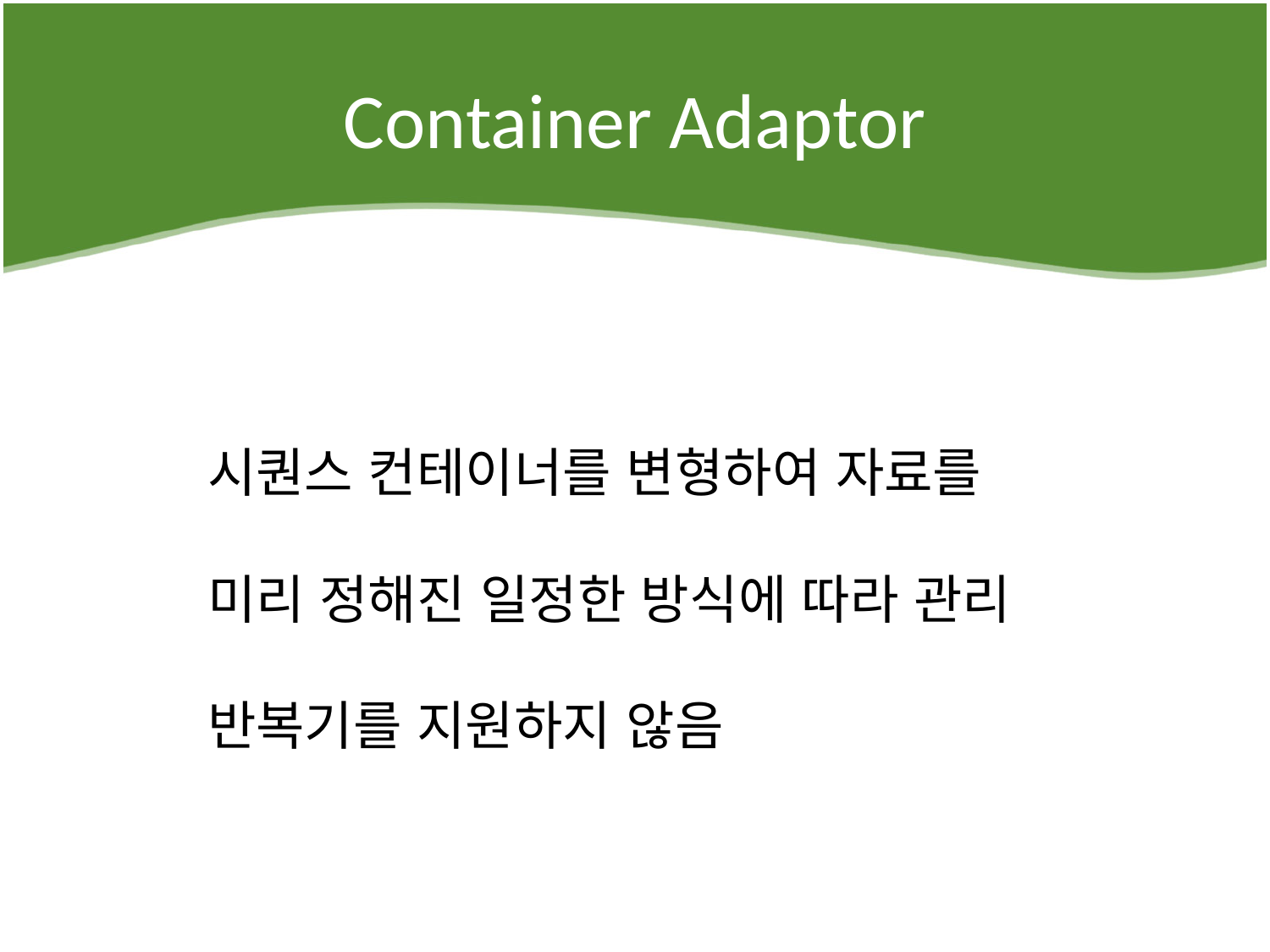

# Container Adaptor
시퀀스 컨테이너를 변형하여 자료를

미리 정해진 일정한 방식에 따라 관리

반복기를 지원하지 않음